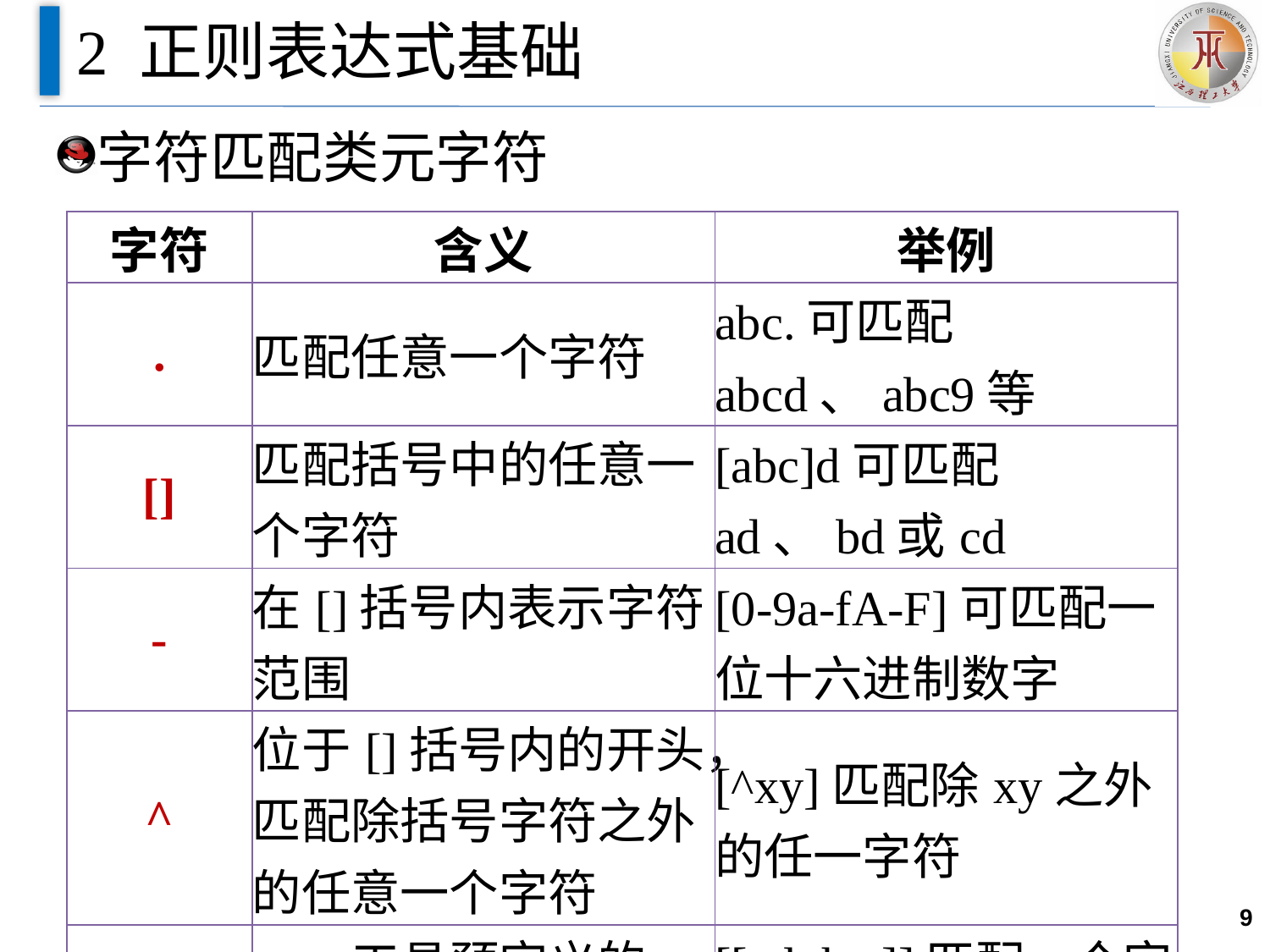

# 2 正则表达式基础
字符匹配类元字符
| 字符 | 含义 | 举例 |
| --- | --- | --- |
| . | 匹配任意一个字符 | abc.可匹配abcd、abc9等 |
| [] | 匹配括号中的任意一个字符 | [abc]d可匹配ad、bd或cd |
| - | 在[]括号内表示字符范围 | [0-9a-fA-F]可匹配一位十六进制数字 |
| ^ | 位于[]括号内的开头，匹配除括号字符之外的任意一个字符 | [^xy]匹配除xy之外的任一字符 |
| [[:xxx:]] | grep工具预定义的一些命名字符类 | [[:alpha:]]匹配一个字母 |
9